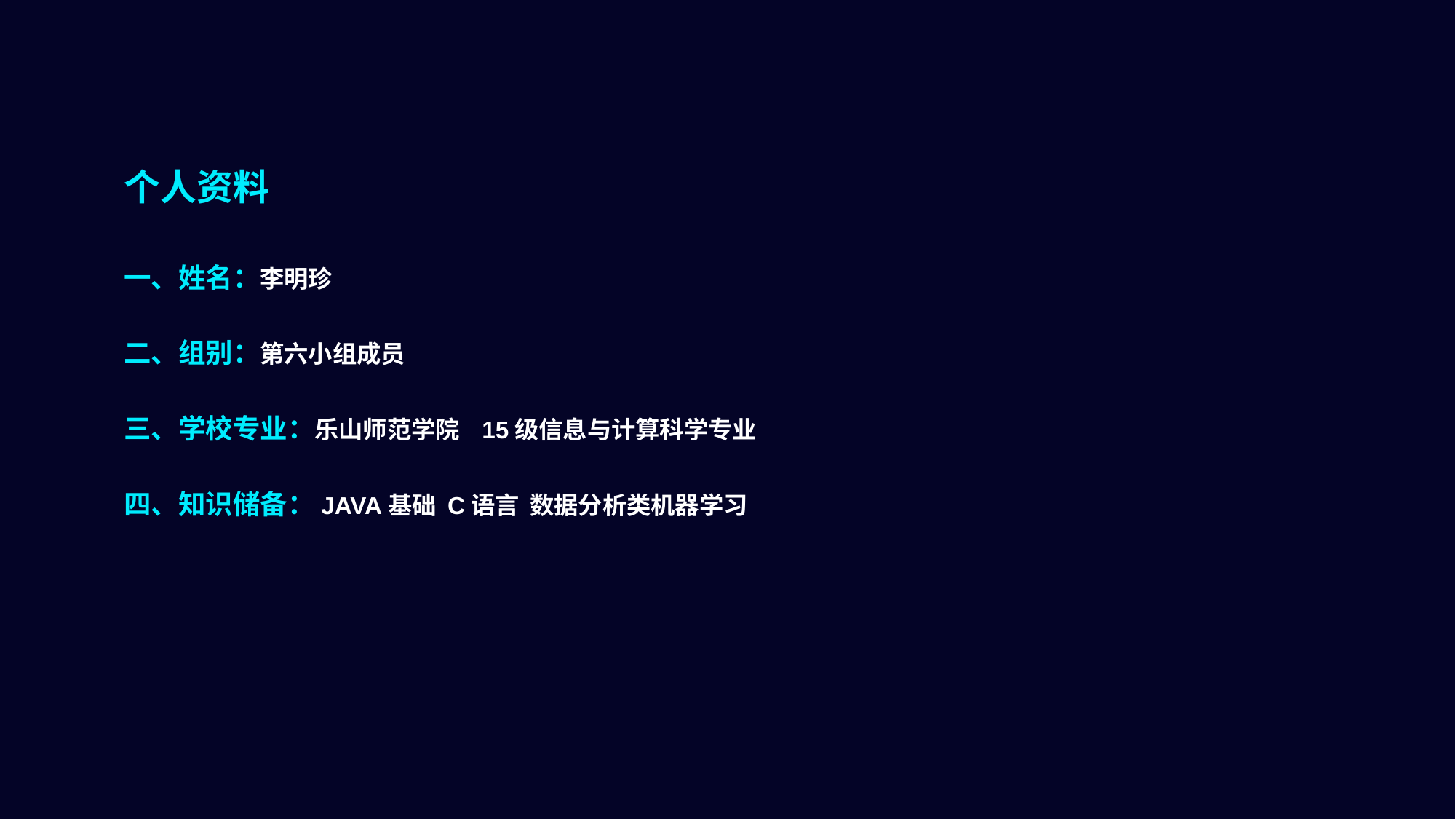

个人资料

一、姓名：李明珍

二、组别：第六小组成员

三、学校专业：乐山师范学院   15级信息与计算科学专业

四、知识储备：JAVA基础 C语言  数据分析类机器学习

圣诞快乐！朋友~